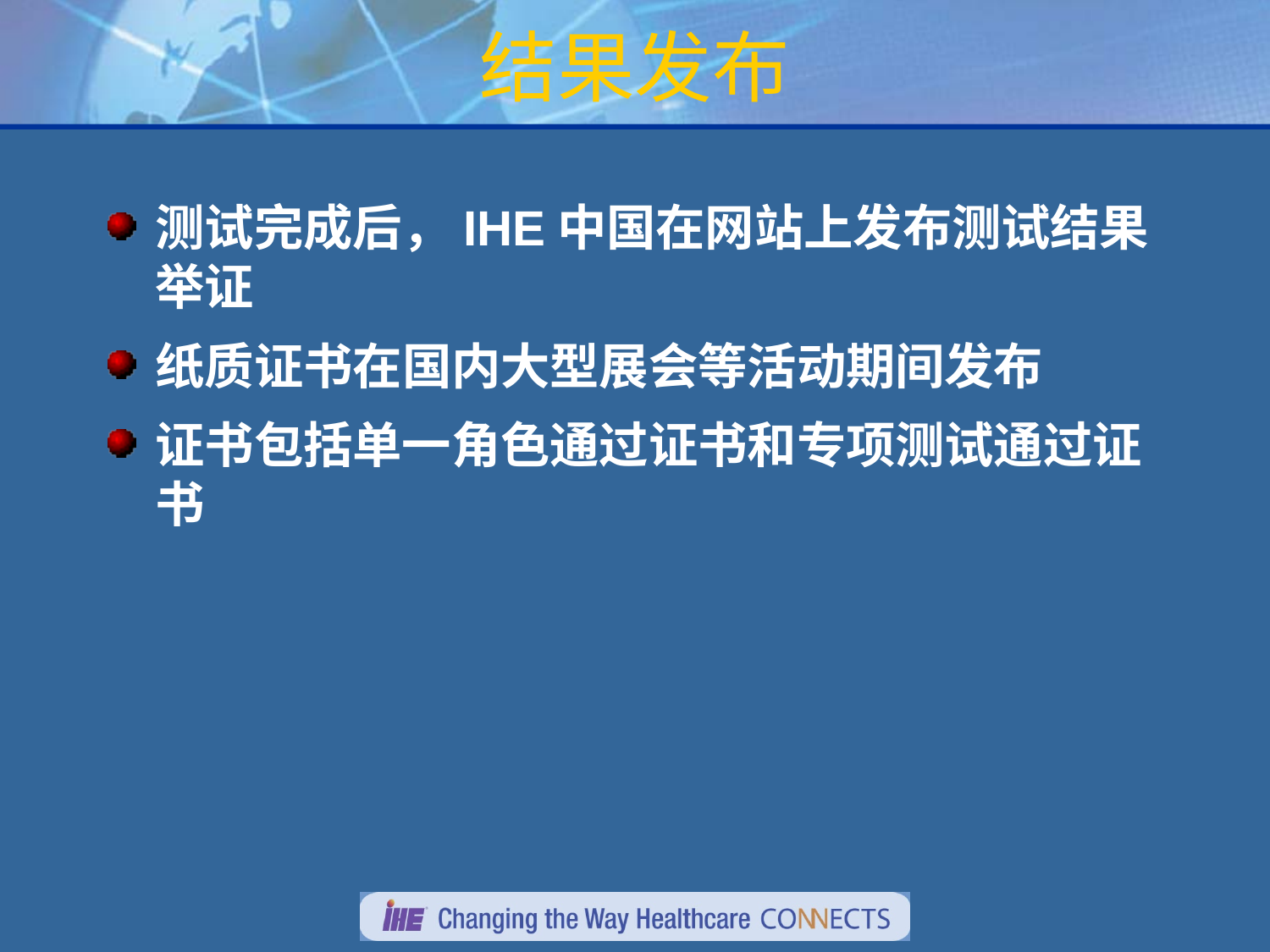

# 结果发布
测试完成后，IHE中国在网站上发布测试结果举证
纸质证书在国内大型展会等活动期间发布
证书包括单一角色通过证书和专项测试通过证书